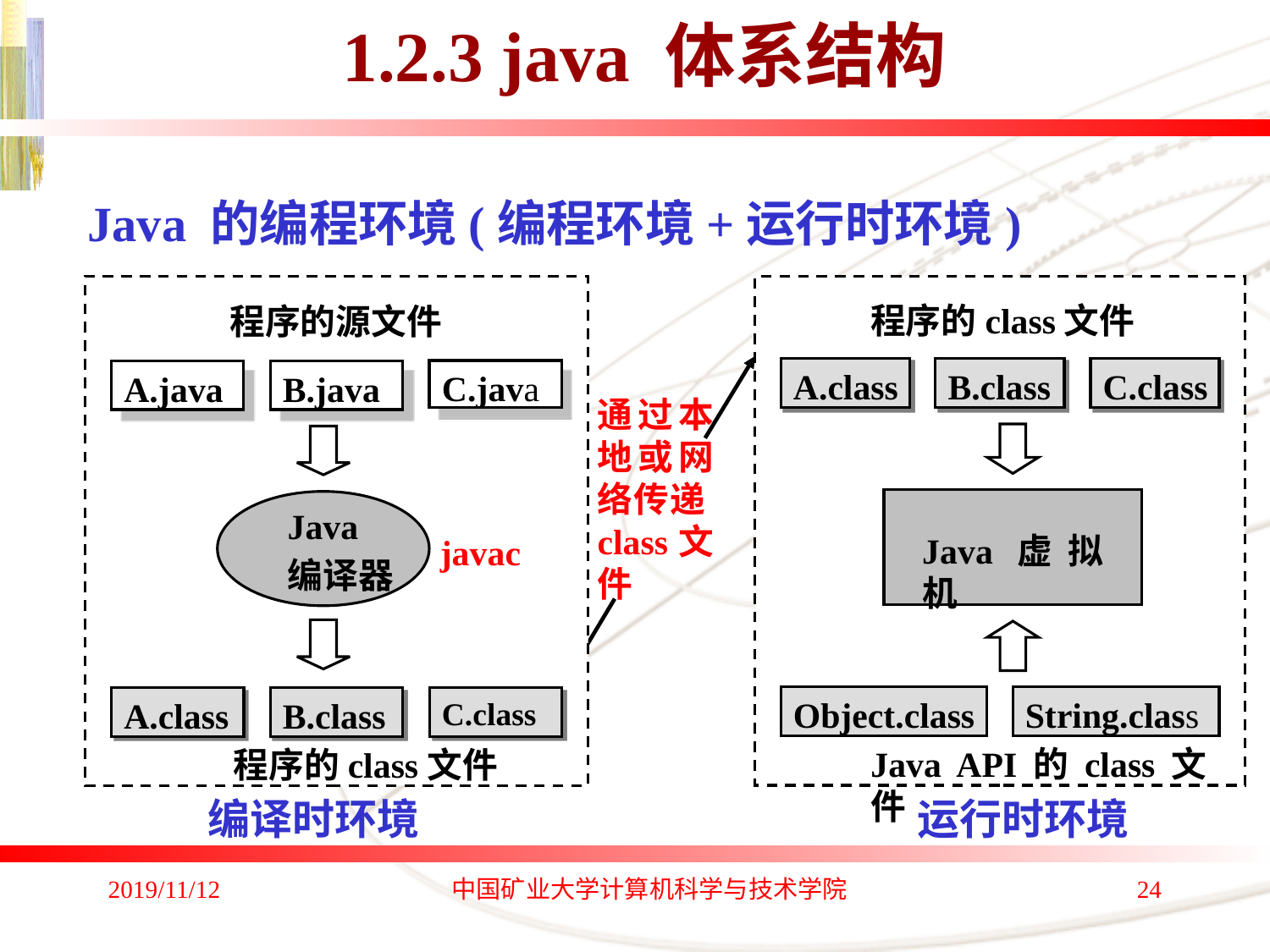

1.2.3 java 体系结构
Java 的编程环境(编程环境+运行时环境)

程序的源文件

A.java

B.java

C.java

Java
编译器

A.class

B.class
C.class

      程序的class文件

程序的class文件

A.class

B.class
C.class

Java虚拟机

Object.class

String.class
Java API的class文件

通过本地或网络传递class文件
javac
编译时环境
运行时环境
2019/11/12
中国矿业大学计算机科学与技术学院
24